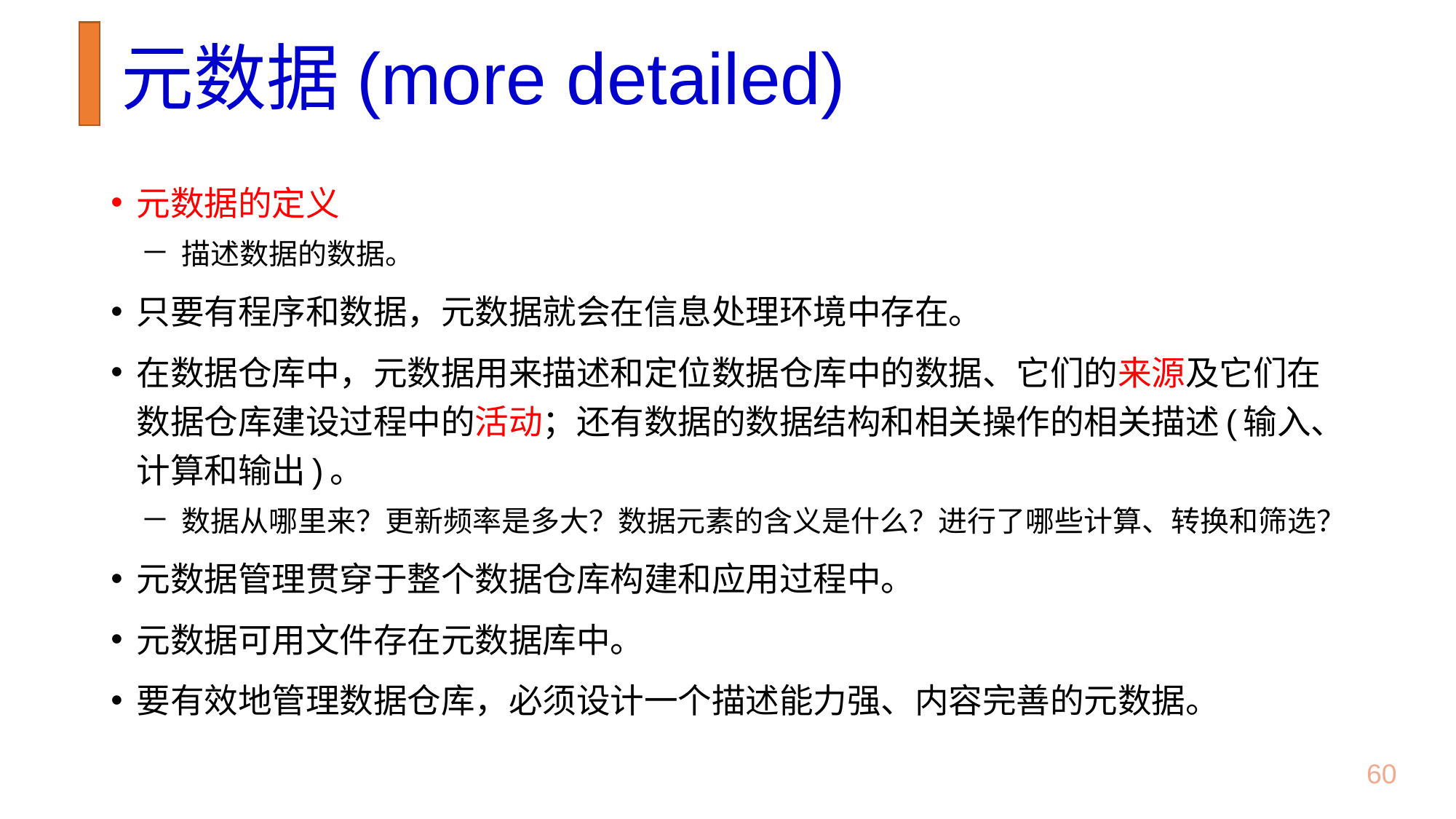

# 元数据(more detailed)
元数据的定义
描述数据的数据。
只要有程序和数据，元数据就会在信息处理环境中存在。
在数据仓库中，元数据用来描述和定位数据仓库中的数据、它们的来源及它们在数据仓库建设过程中的活动；还有数据的数据结构和相关操作的相关描述(输入、计算和输出)。
数据从哪里来？更新频率是多大？数据元素的含义是什么？进行了哪些计算、转换和筛选？
元数据管理贯穿于整个数据仓库构建和应用过程中。
元数据可用文件存在元数据库中。
要有效地管理数据仓库，必须设计一个描述能力强、内容完善的元数据。
60